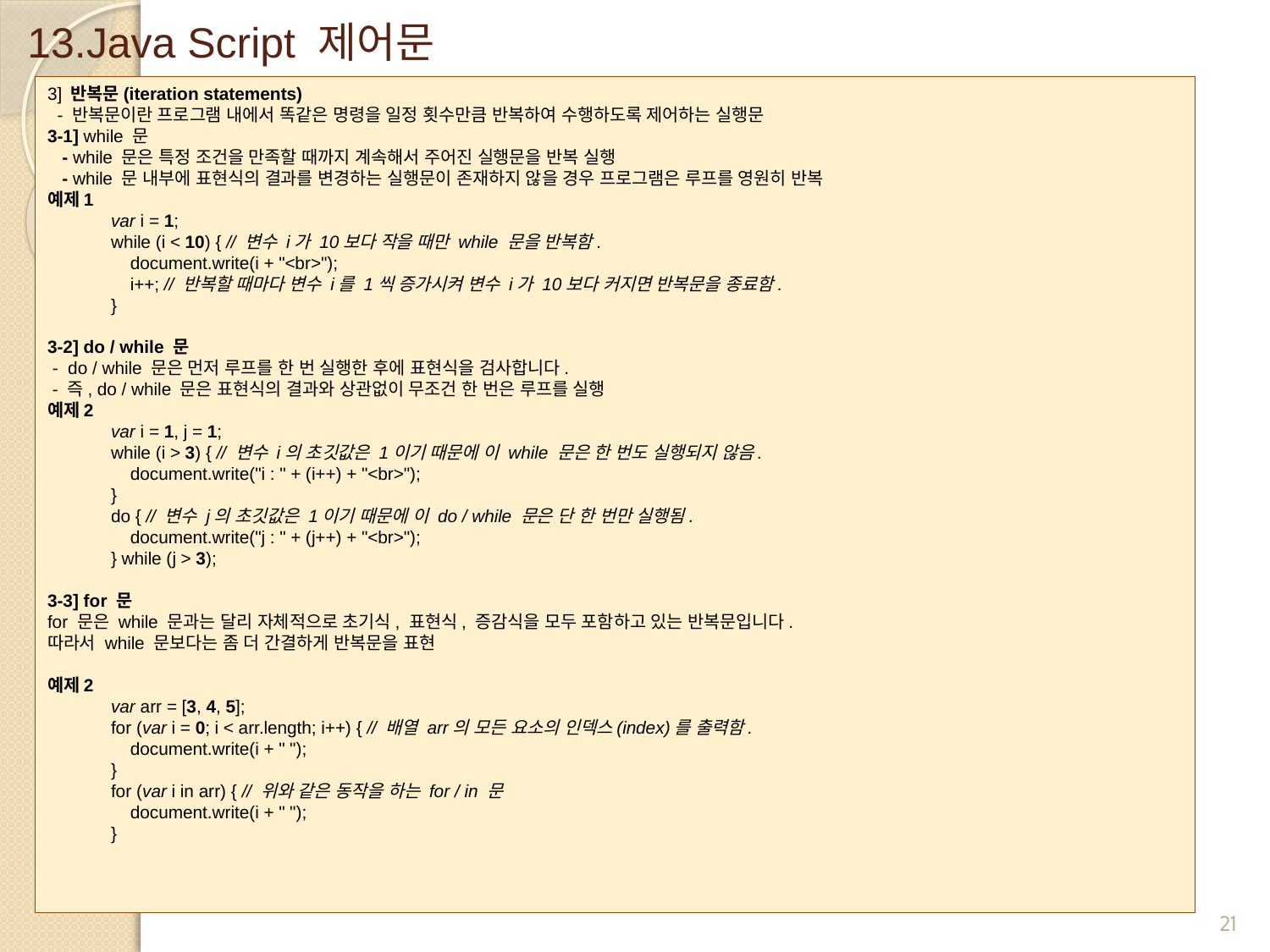

# 13.Java Script 제어문
3] 반복문(iteration statements)
  - 반복문이란 프로그램 내에서 똑같은 명령을 일정 횟수만큼 반복하여 수행하도록 제어하는 실행문
3-1] while 문
   - while 문은 특정 조건을 만족할 때까지 계속해서 주어진 실행문을 반복 실행
   - while 문 내부에 표현식의 결과를 변경하는 실행문이 존재하지 않을 경우 프로그램은 루프를 영원히 반복
예제1
var i = 1;
while (i < 10) { // 변수 i가 10보다 작을 때만 while 문을 반복함.
    document.write(i + "<br>");
    i++; // 반복할 때마다 변수 i를 1씩 증가시켜 변수 i가 10보다 커지면 반복문을 종료함.
}

3-2] do / while 문
 -  do / while 문은 먼저 루프를 한 번 실행한 후에 표현식을 검사합니다.
 - 즉, do / while 문은 표현식의 결과와 상관없이 무조건 한 번은 루프를 실행
예제2
var i = 1, j = 1;
while (i > 3) { // 변수 i의 초깃값은 1이기 때문에 이 while 문은 한 번도 실행되지 않음.
    document.write("i : " + (i++) + "<br>");
}
do { // 변수 j의 초깃값은 1이기 때문에 이 do / while 문은 단 한 번만 실행됨.
    document.write("j : " + (j++) + "<br>");
} while (j > 3);

3-3] for 문
for 문은 while 문과는 달리 자체적으로 초기식, 표현식, 증감식을 모두 포함하고 있는 반복문입니다.
따라서 while 문보다는 좀 더 간결하게 반복문을 표현

예제2
var arr = [3, 4, 5];
for (var i = 0; i < arr.length; i++) { // 배열 arr의 모든 요소의 인덱스(index)를 출력함.
    document.write(i + " ");
}
for (var i in arr) { // 위와 같은 동작을 하는 for / in 문
    document.write(i + " ");
}

21